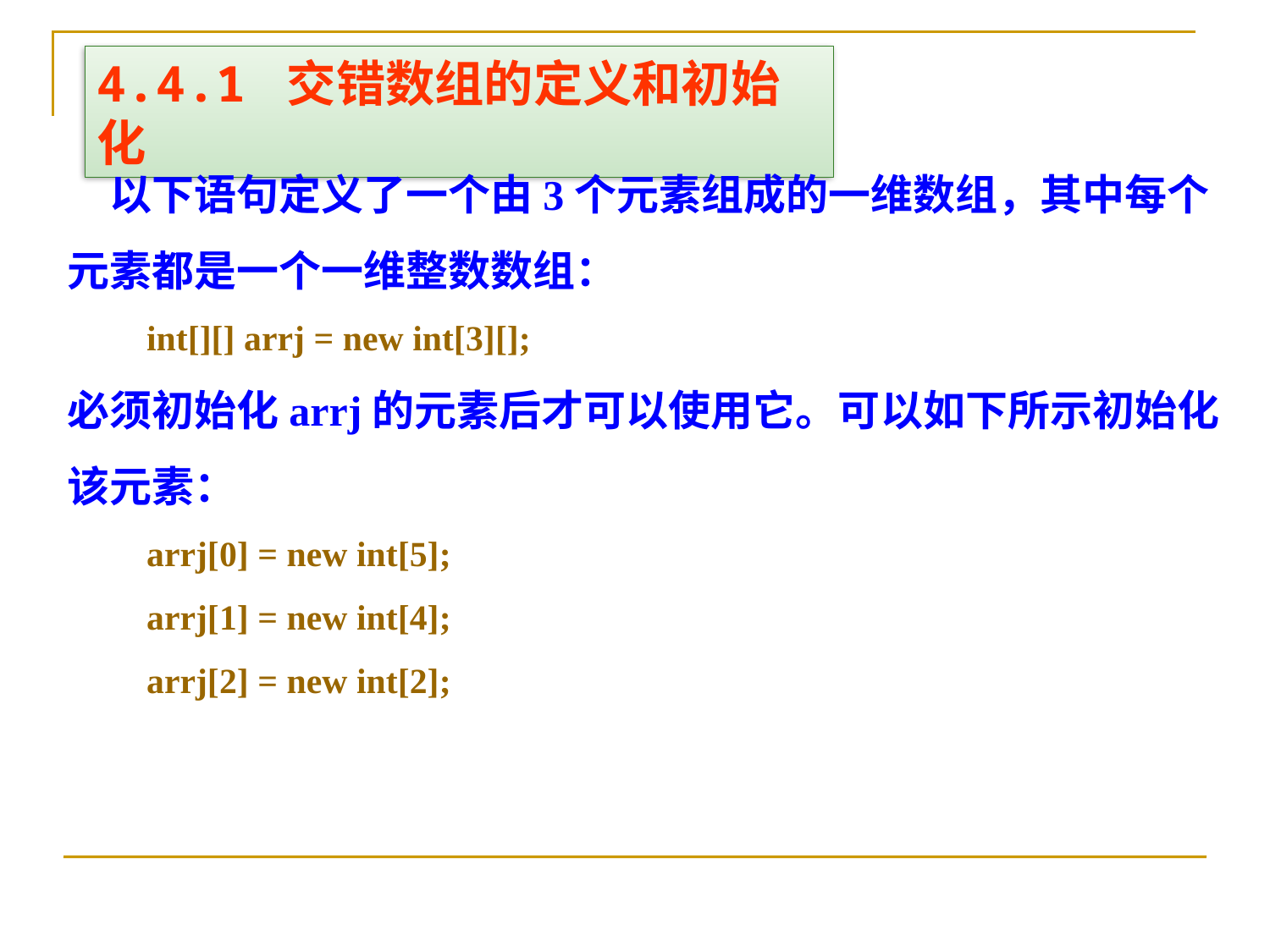

4.4.1 交错数组的定义和初始化
　以下语句定义了一个由3个元素组成的一维数组，其中每个元素都是一个一维整数数组：
　　int[][] arrj = new int[3][];
必须初始化arrj的元素后才可以使用它。可以如下所示初始化该元素：
　　arrj[0] = new int[5];
　　arrj[1] = new int[4];
　　arrj[2] = new int[2];